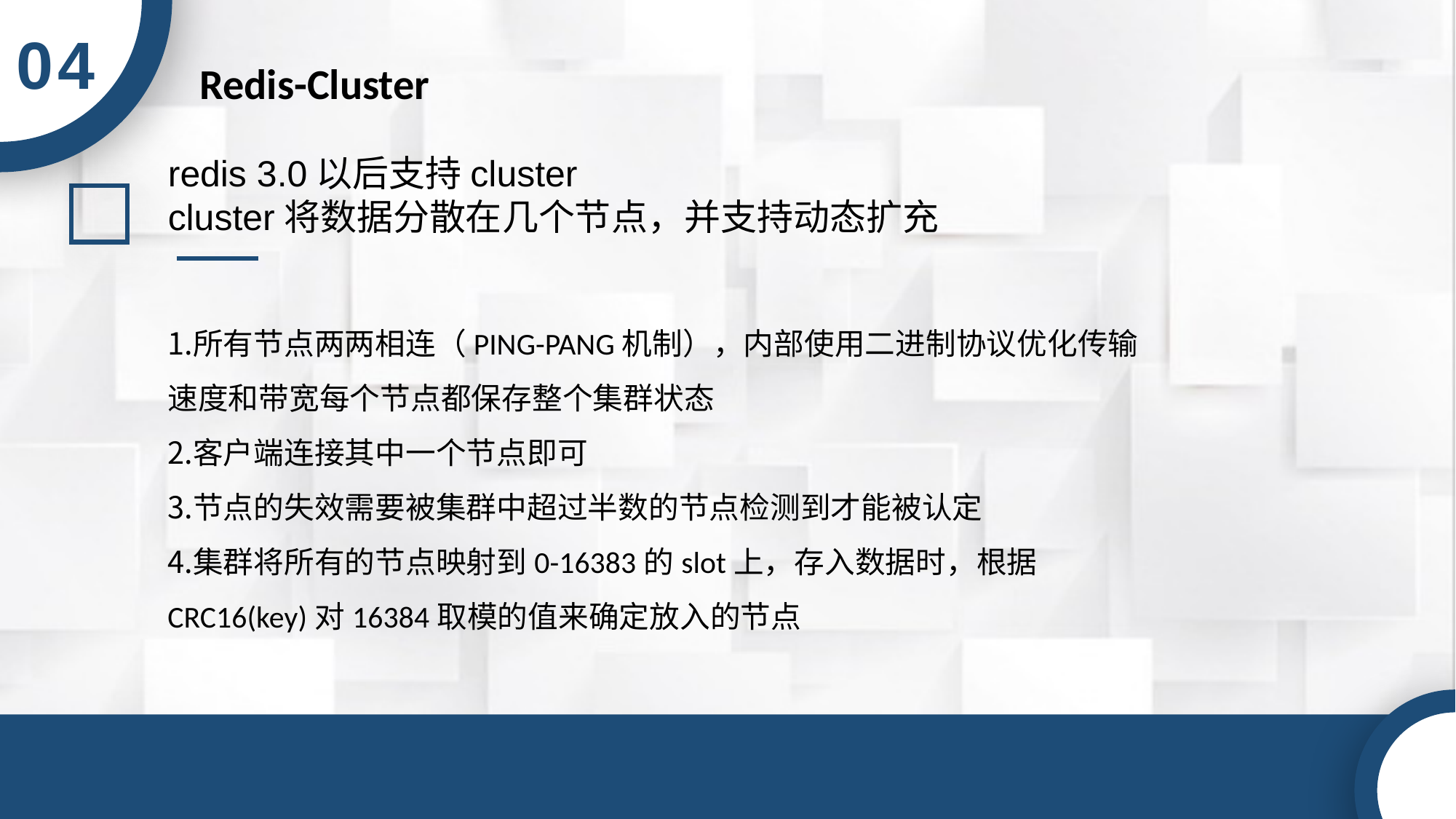

04
Redis-Cluster
redis 3.0以后支持cluster
cluster将数据分散在几个节点，并支持动态扩充

所有节点两两相连（PING-PANG机制），内部使用二进制协议优化传输速度和带宽每个节点都保存整个集群状态
客户端连接其中一个节点即可
节点的失效需要被集群中超过半数的节点检测到才能被认定
集群将所有的节点映射到0-16383的slot上，存入数据时，根据CRC16(key)对16384取模的值来确定放入的节点